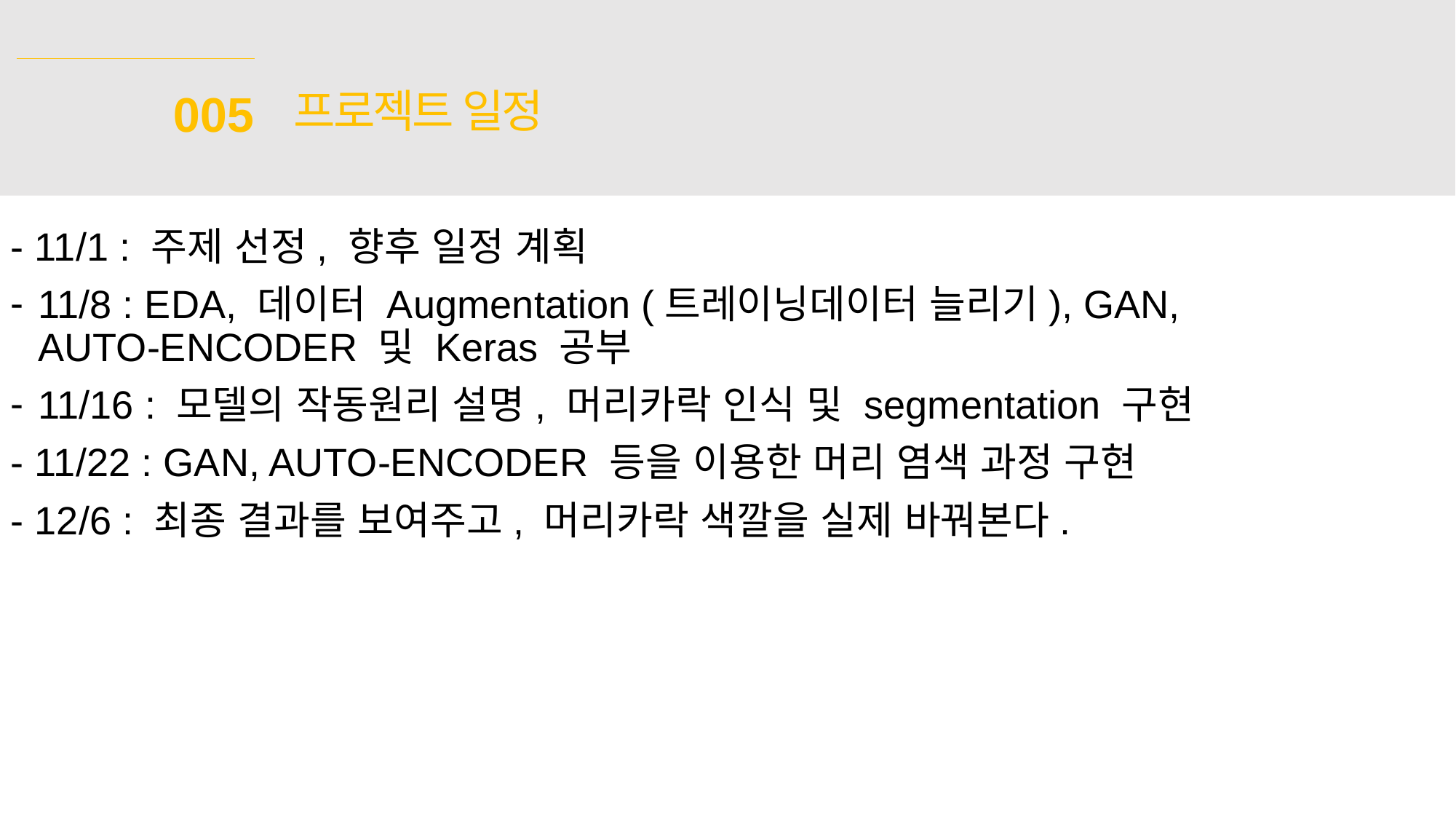

프로젝트 일정
005
- 11/1 : 주제 선정, 향후 일정 계획
11/8 : EDA, 데이터 Augmentation (트레이닝데이터 늘리기), GAN, AUTO-ENCODER 및 Keras 공부
11/16 : 모델의 작동원리 설명, 머리카락 인식 및 segmentation 구현
- 11/22 : GAN, AUTO-ENCODER 등을 이용한 머리 염색 과정 구현
- 12/6 : 최종 결과를 보여주고, 머리카락 색깔을 실제 바꿔본다.